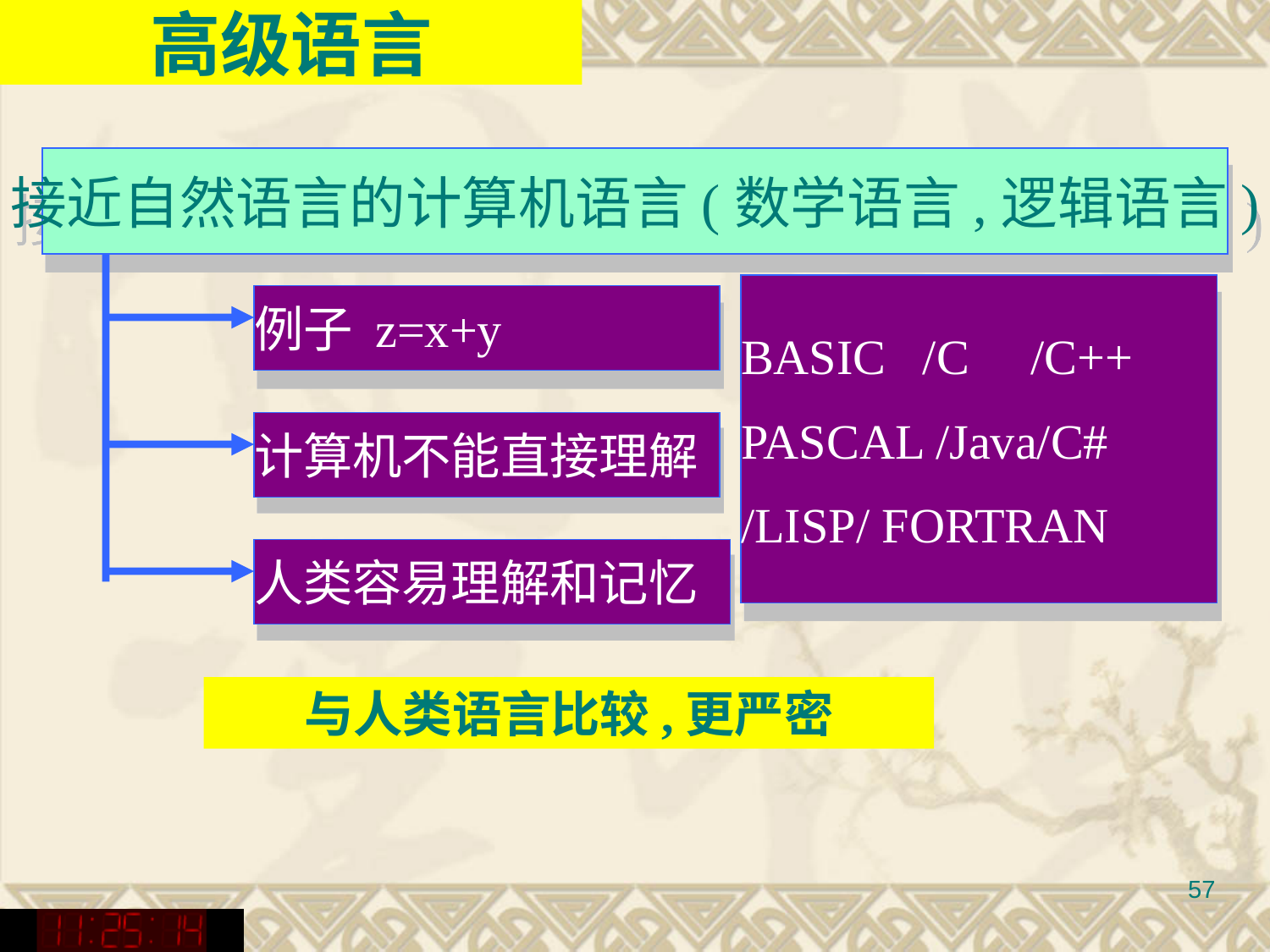

高级语言
接近自然语言的计算机语言(数学语言,逻辑语言)

BASIC   /C     /C++
PASCAL /Java/C#
/LISP/ FORTRAN
例子 z=x+y

计算机不能直接理解

人类容易理解和记忆

与人类语言比较,更严密
57